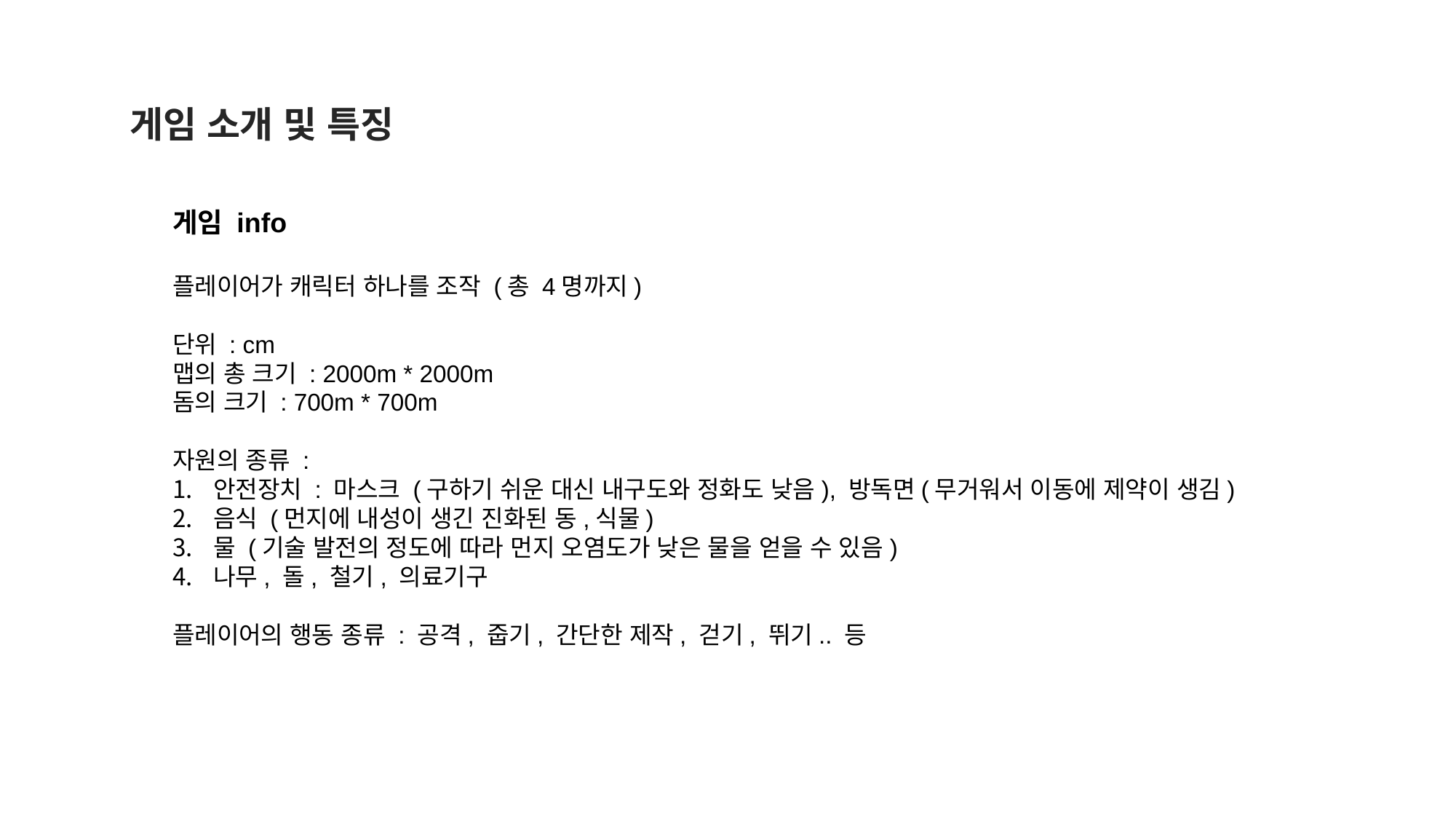

게임 소개 및 특징
게임 info

플레이어가 캐릭터 하나를 조작 (총 4명까지)

단위 : cm
맵의 총 크기 : 2000m * 2000m
돔의 크기 : 700m * 700m

자원의 종류 :
안전장치 : 마스크 (구하기 쉬운 대신 내구도와 정화도 낮음), 방독면(무거워서 이동에 제약이 생김)
음식 (먼지에 내성이 생긴 진화된 동,식물)
물 (기술 발전의 정도에 따라 먼지 오염도가 낮은 물을 얻을 수 있음)
나무, 돌, 철기, 의료기구

플레이어의 행동 종류 : 공격, 줍기, 간단한 제작, 걷기, 뛰기.. 등